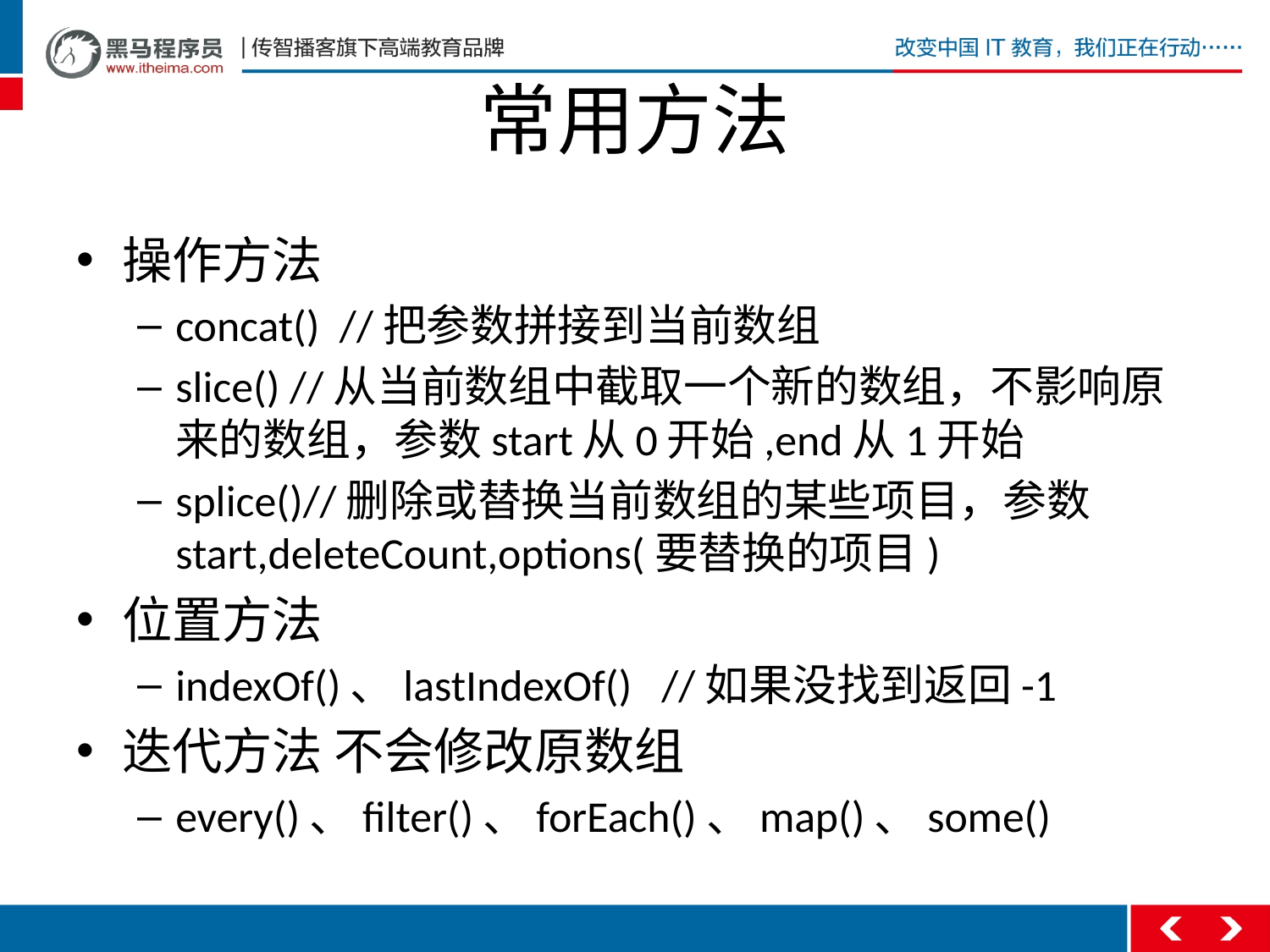

# 常用方法
操作方法
concat()  //把参数拼接到当前数组
slice() //从当前数组中截取一个新的数组，不影响原来的数组，参数start从0开始,end从1开始
splice()//删除或替换当前数组的某些项目，参数start,deleteCount,options(要替换的项目)
位置方法
indexOf()、lastIndexOf()   //如果没找到返回-1
迭代方法 不会修改原数组
every()、filter()、forEach()、map()、some()